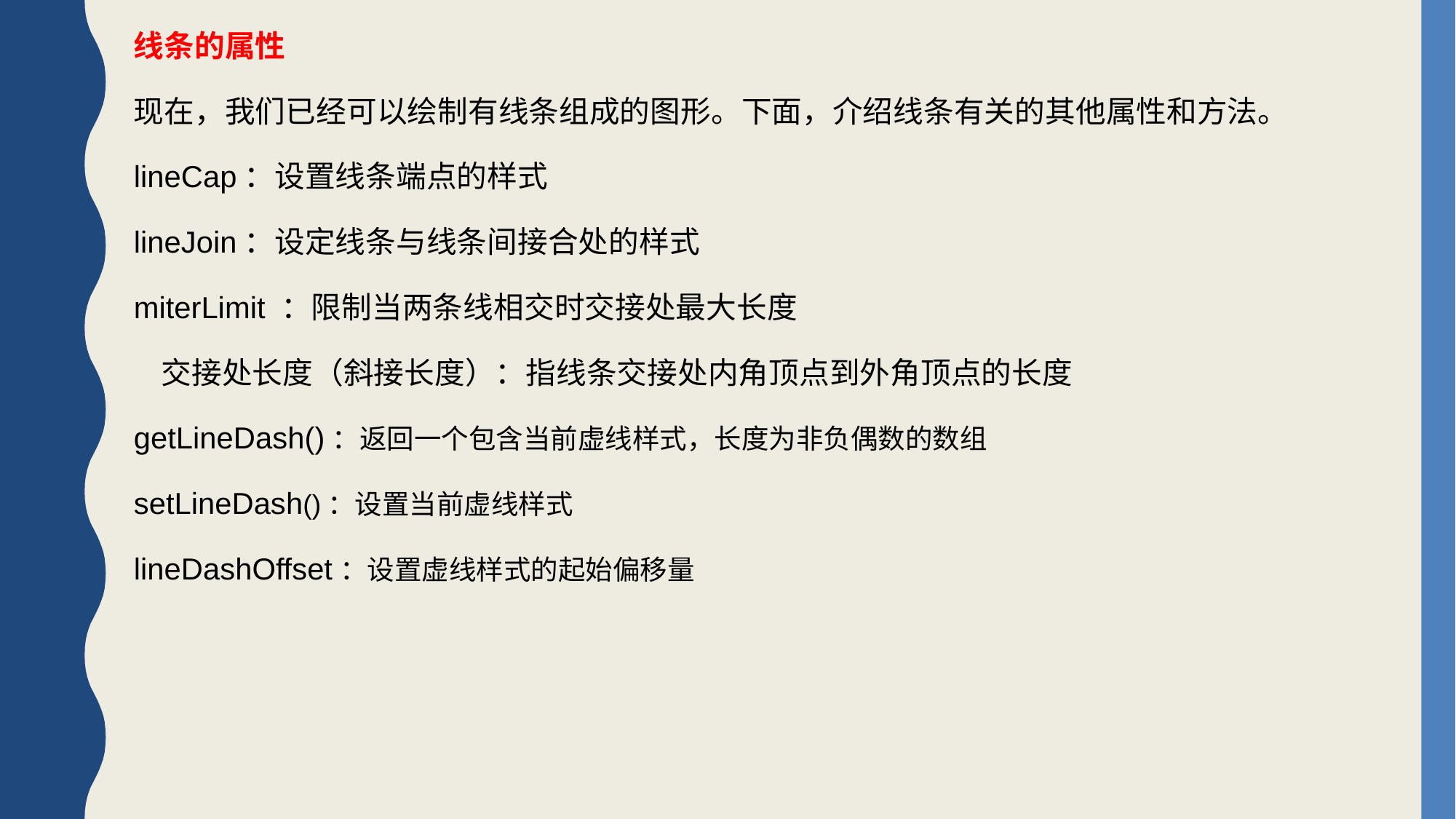

线条的属性
现在，我们已经可以绘制有线条组成的图形。下面，介绍线条有关的其他属性和方法。
lineCap：设置线条端点的样式
lineJoin：设定线条与线条间接合处的样式
miterLimit ：限制当两条线相交时交接处最大长度
   交接处长度（斜接长度）：指线条交接处内角顶点到外角顶点的长度
getLineDash()：返回一个包含当前虚线样式，长度为非负偶数的数组
setLineDash()：设置当前虚线样式
lineDashOffset：设置虚线样式的起始偏移量